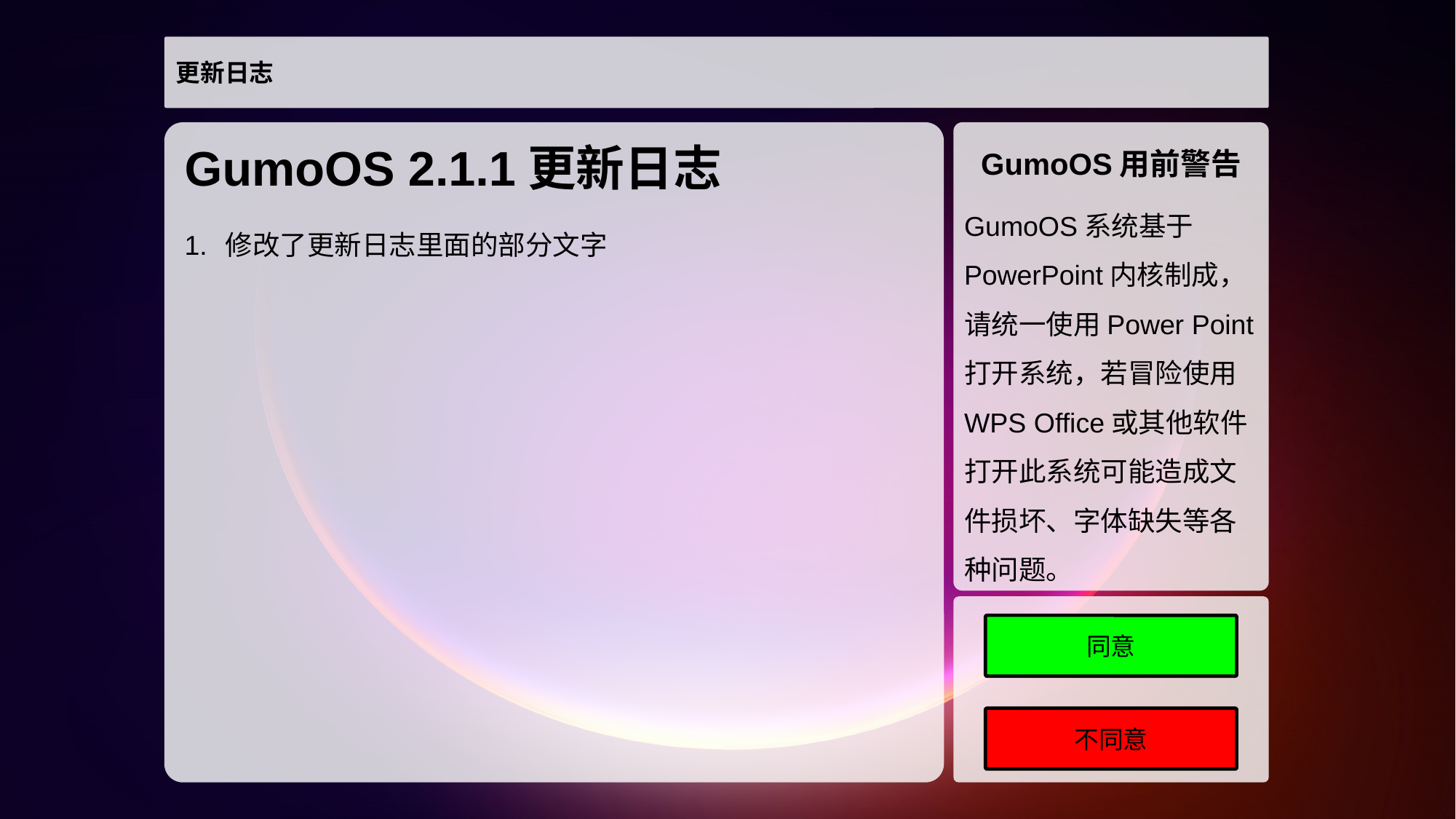

更新日志

GumoOS 2.1.1更新日志
GumoOS用前警告
GumoOS系统基于PowerPoint内核制成，请统一使用Power Point打开系统，若冒险使用WPS Office或其他软件打开此系统可能造成文件损坏、字体缺失等各种问题。
修改了更新日志里面的部分文字

同意
不同意